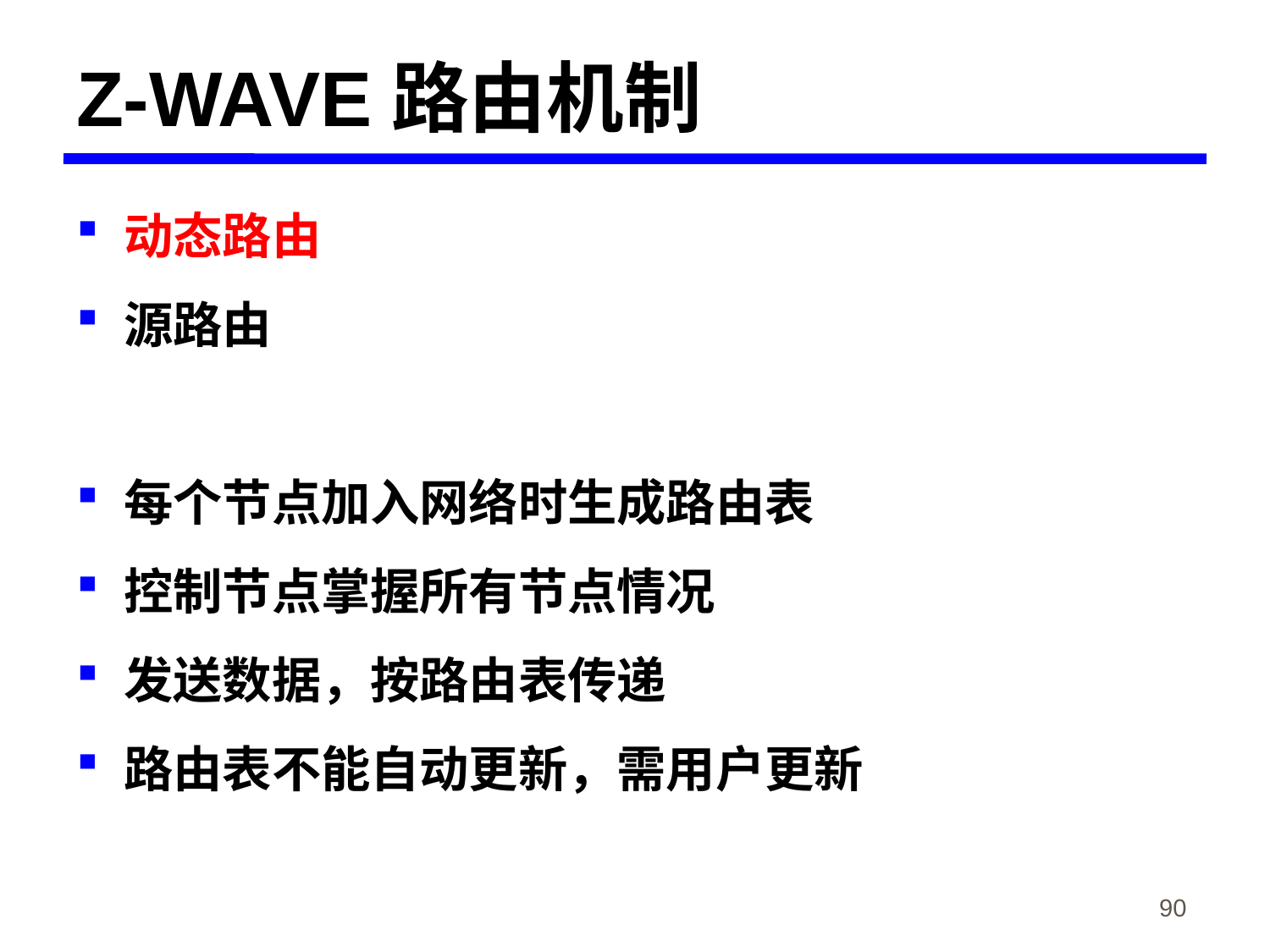

# Z-WAVE路由机制
动态路由
源路由

每个节点加入网络时生成路由表
控制节点掌握所有节点情况
发送数据，按路由表传递
路由表不能自动更新，需用户更新

《物联网概论》-韩毅刚
90